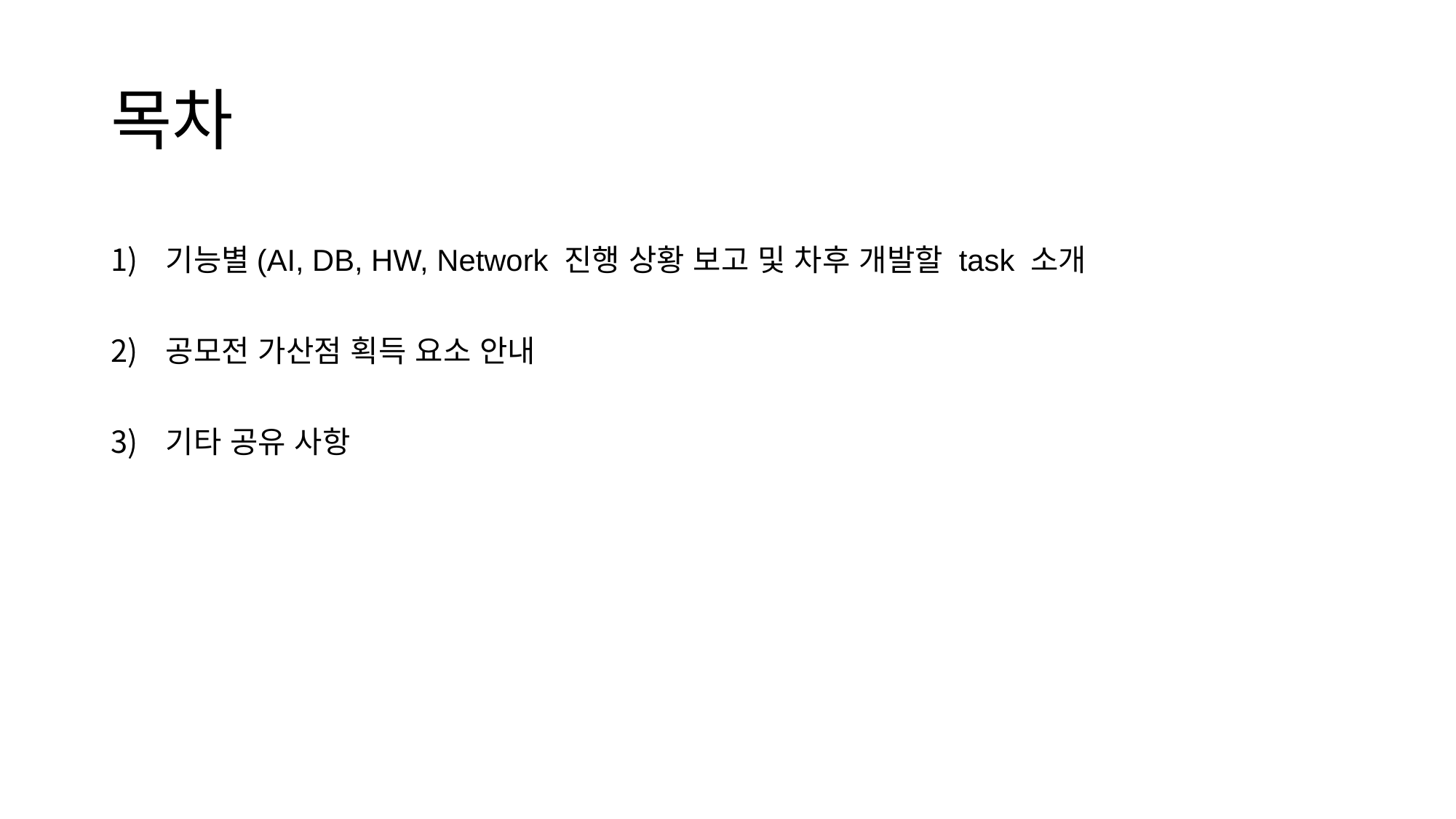

# 목차
기능별(AI, DB, HW, Network 진행 상황 보고 및 차후 개발할 task 소개
공모전 가산점 획득 요소 안내
기타 공유 사항